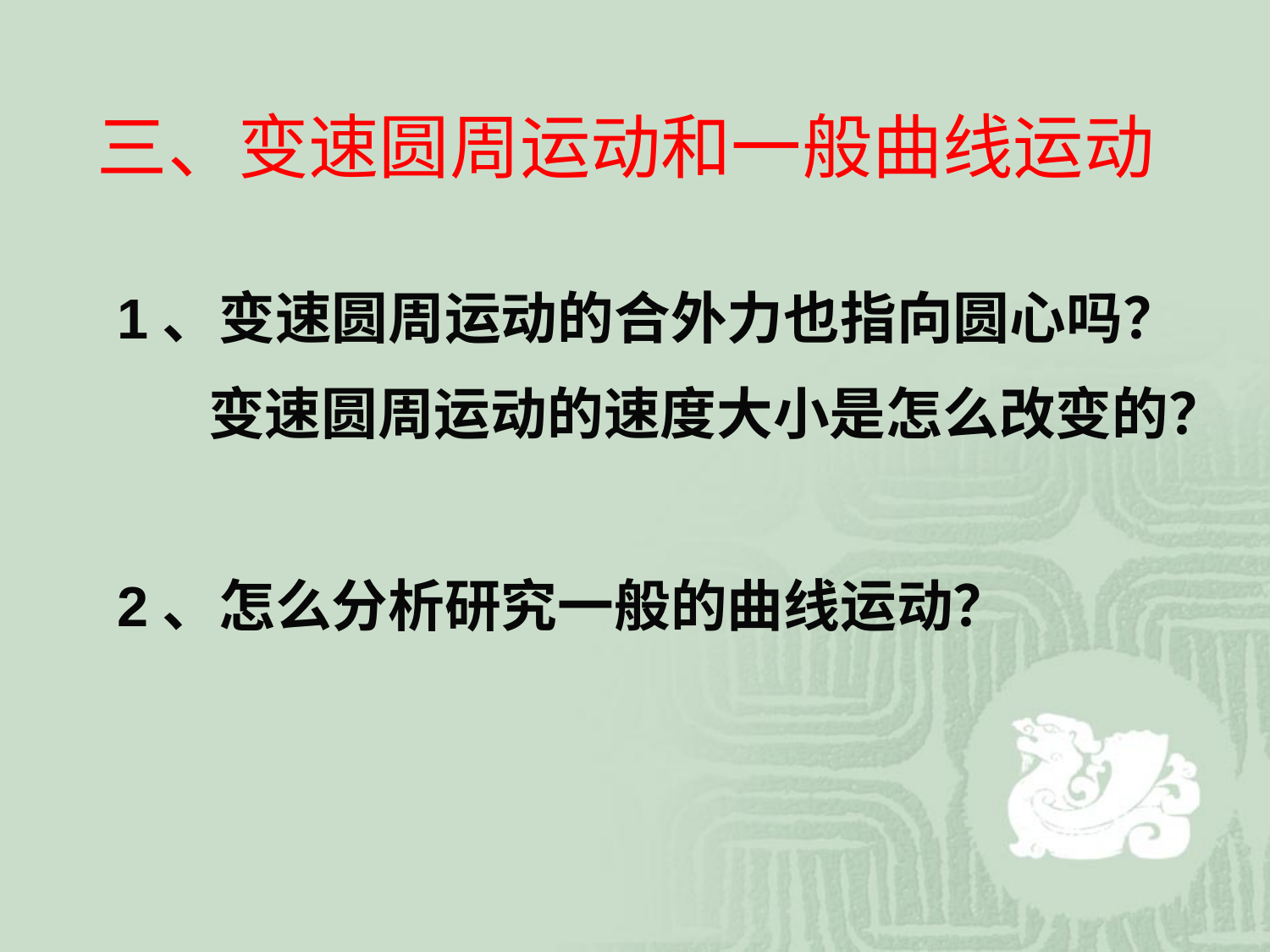

三、变速圆周运动和一般曲线运动
1、变速圆周运动的合外力也指向圆心吗？
      变速圆周运动的速度大小是怎么改变的？

2、怎么分析研究一般的曲线运动？